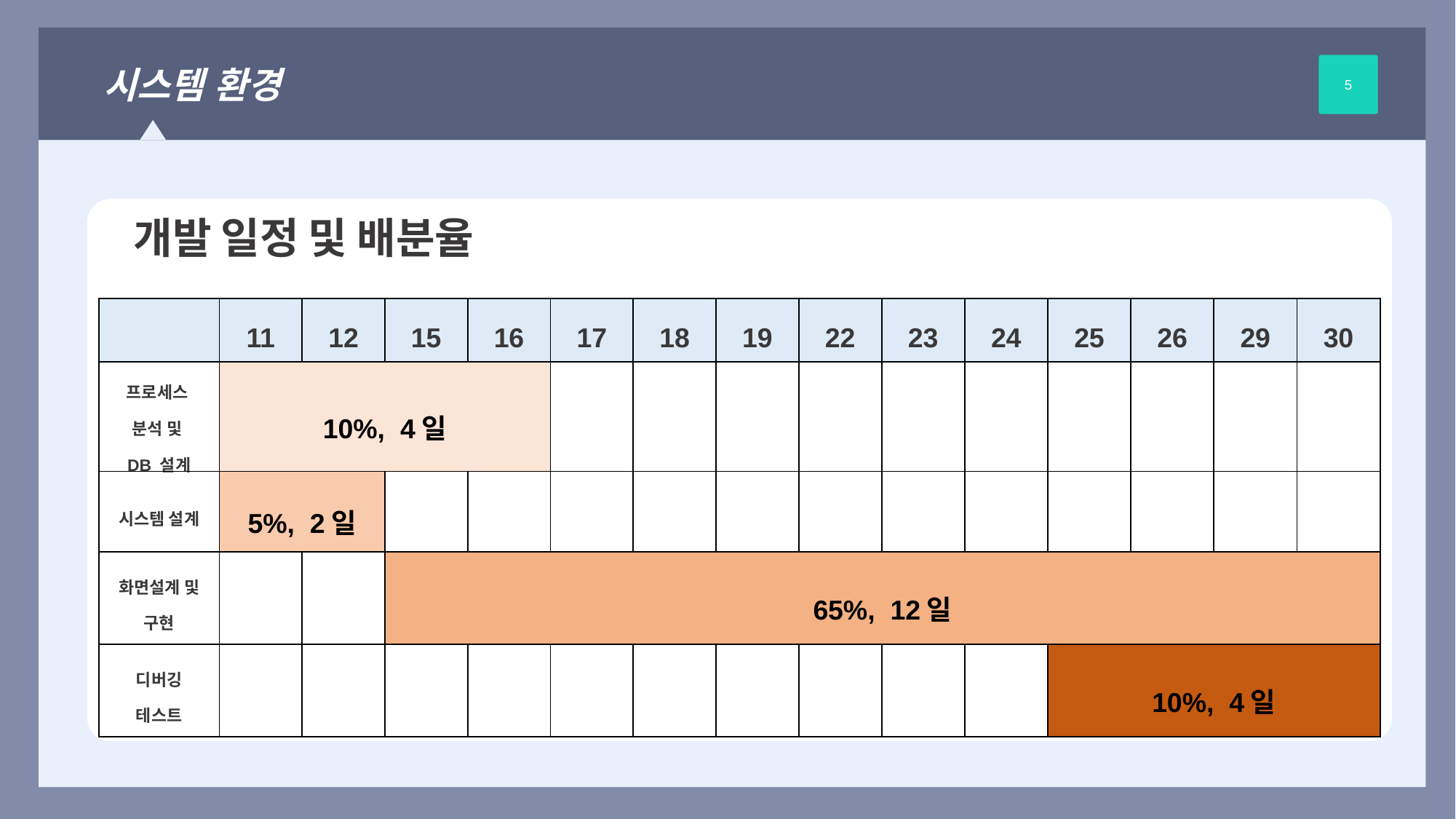

시스템 환경
5

개발 일정 및 배분율
|  | 11 | 12 | 15 | 16 | 17 | 18 | 19 | 22 | 23 | 24 | 25 | 26 | 29 | 30 |
| --- | --- | --- | --- | --- | --- | --- | --- | --- | --- | --- | --- | --- | --- | --- |
| 프로세스 분석 및 DB 설계 | 10%, 4일 |  |  |  |  |  |  |  |  |  |  |  |  |  |
| 시스템 설계 | 5%, 2일 |  |  |  |  |  |  |  |  |  |  |  |  |  |
| 화면설계 및 구현 |  |  | 65%, 12일 |  |  |  |  |  |  |  |  |  |  |  |
| 디버깅 테스트 |  |  |  |  |  |  |  |  |  |  | 10%, 4일 |  |  |  |